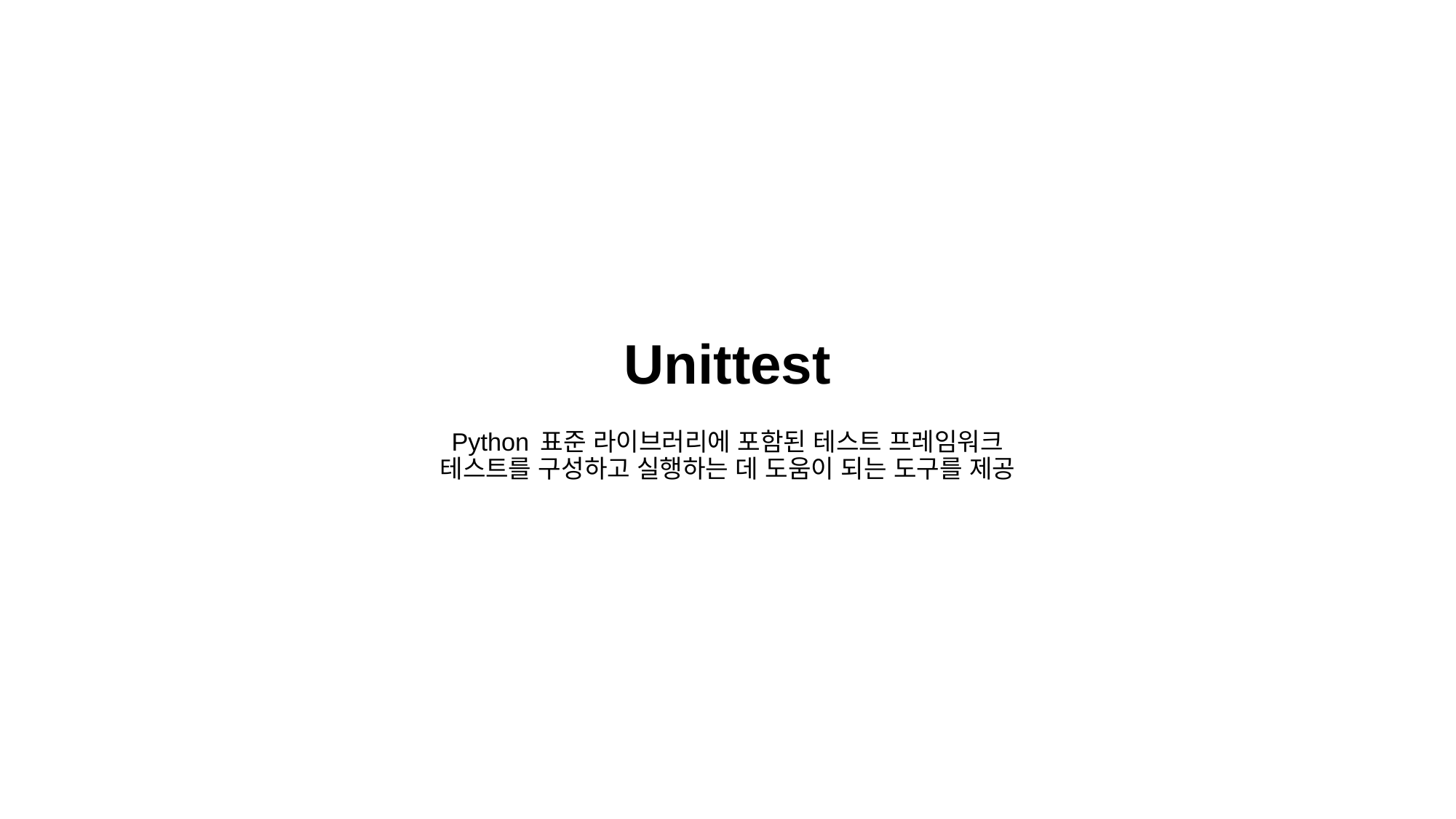

# Unittest Python 표준 라이브러리에 포함된 테스트 프레임워크 테스트를 구성하고 실행하는 데 도움이 되는 도구를 제공